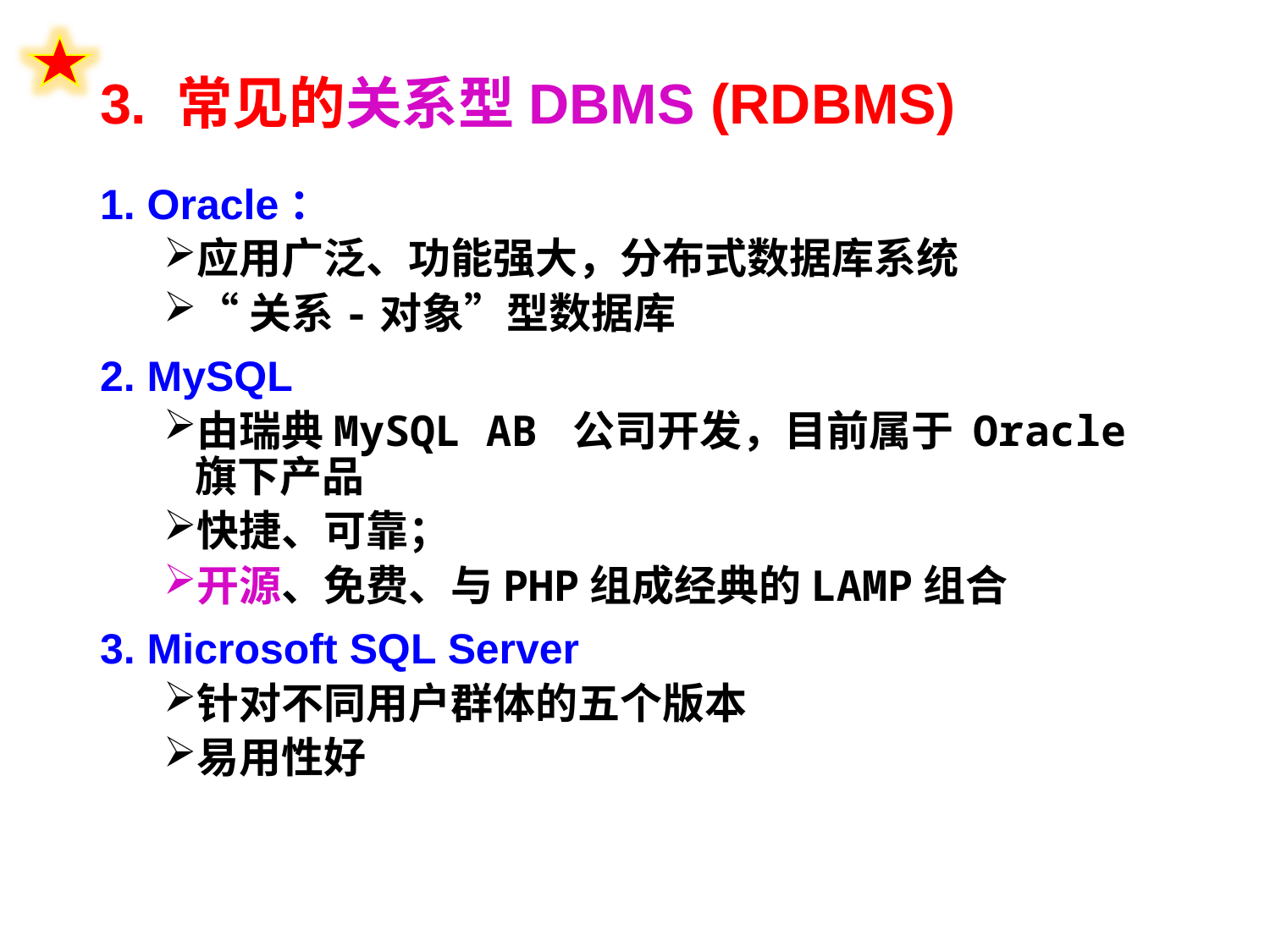

# 3. 常见的关系型DBMS (RDBMS)
1. Oracle：
应用广泛、功能强大，分布式数据库系统
“关系-对象”型数据库
2. MySQL
由瑞典MySQL AB 公司开发，目前属于 Oracle 旗下产品
快捷、可靠；
开源、免费、与PHP组成经典的LAMP组合
3. Microsoft SQL Server
针对不同用户群体的五个版本
易用性好